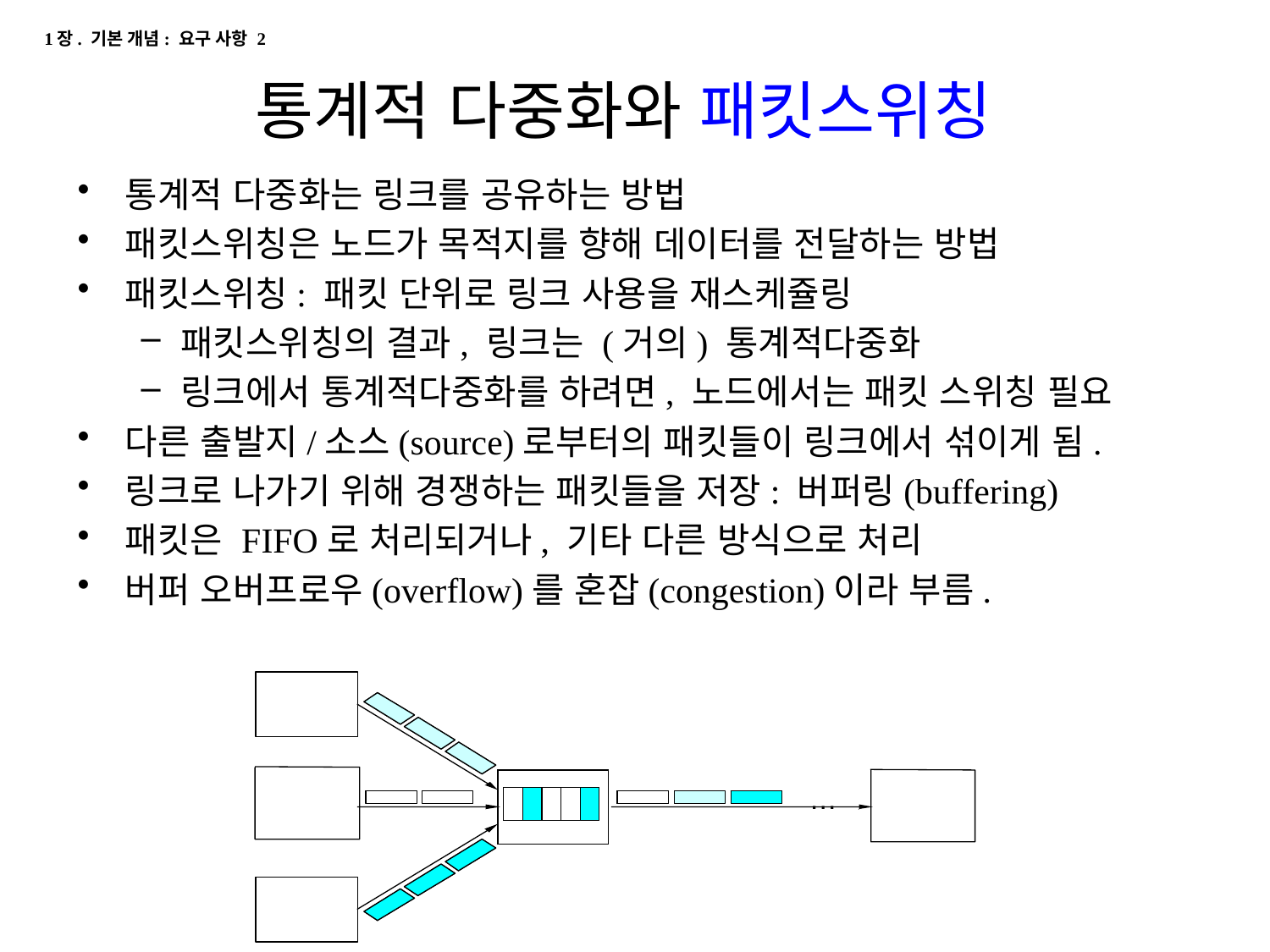

1장. 기본 개념: 요구 사항 2
# 통계적 다중화와 패킷스위칭
통계적 다중화는 링크를 공유하는 방법
패킷스위칭은 노드가 목적지를 향해 데이터를 전달하는 방법
패킷스위칭: 패킷 단위로 링크 사용을 재스케쥴링
패킷스위칭의 결과, 링크는 (거의) 통계적다중화
링크에서 통계적다중화를 하려면, 노드에서는 패킷 스위칭 필요
다른 출발지/소스(source)로부터의 패킷들이 링크에서 섞이게 됨.
링크로 나가기 위해 경쟁하는 패킷들을 저장: 버퍼링(buffering)
패킷은 FIFO로 처리되거나, 기타 다른 방식으로 처리
버퍼 오버프로우(overflow)를 혼잡(congestion)이라 부름.

…